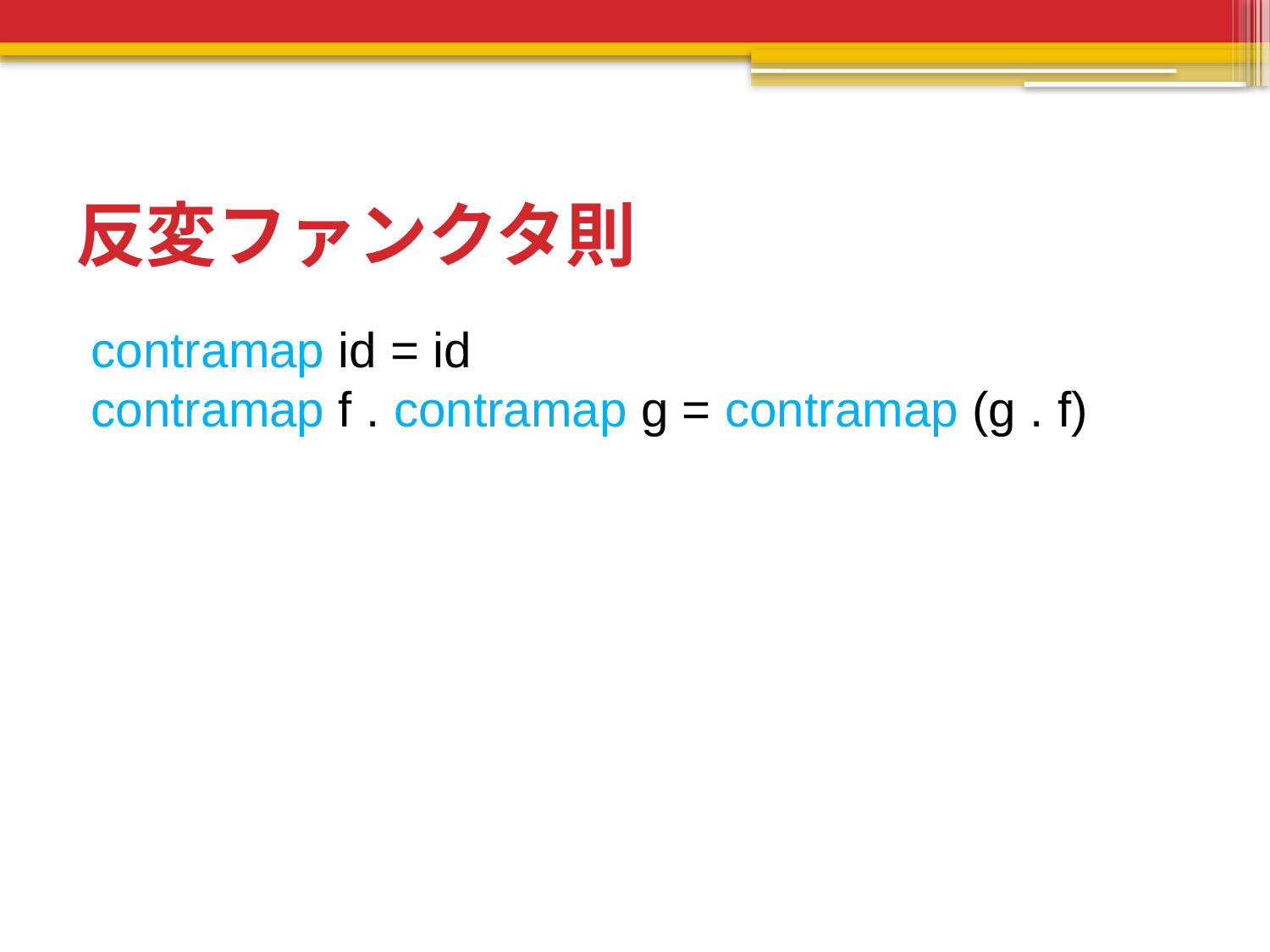

# 反変ファンクタ則
contramap id = id
contramap f . contramap g = contramap (g . f)